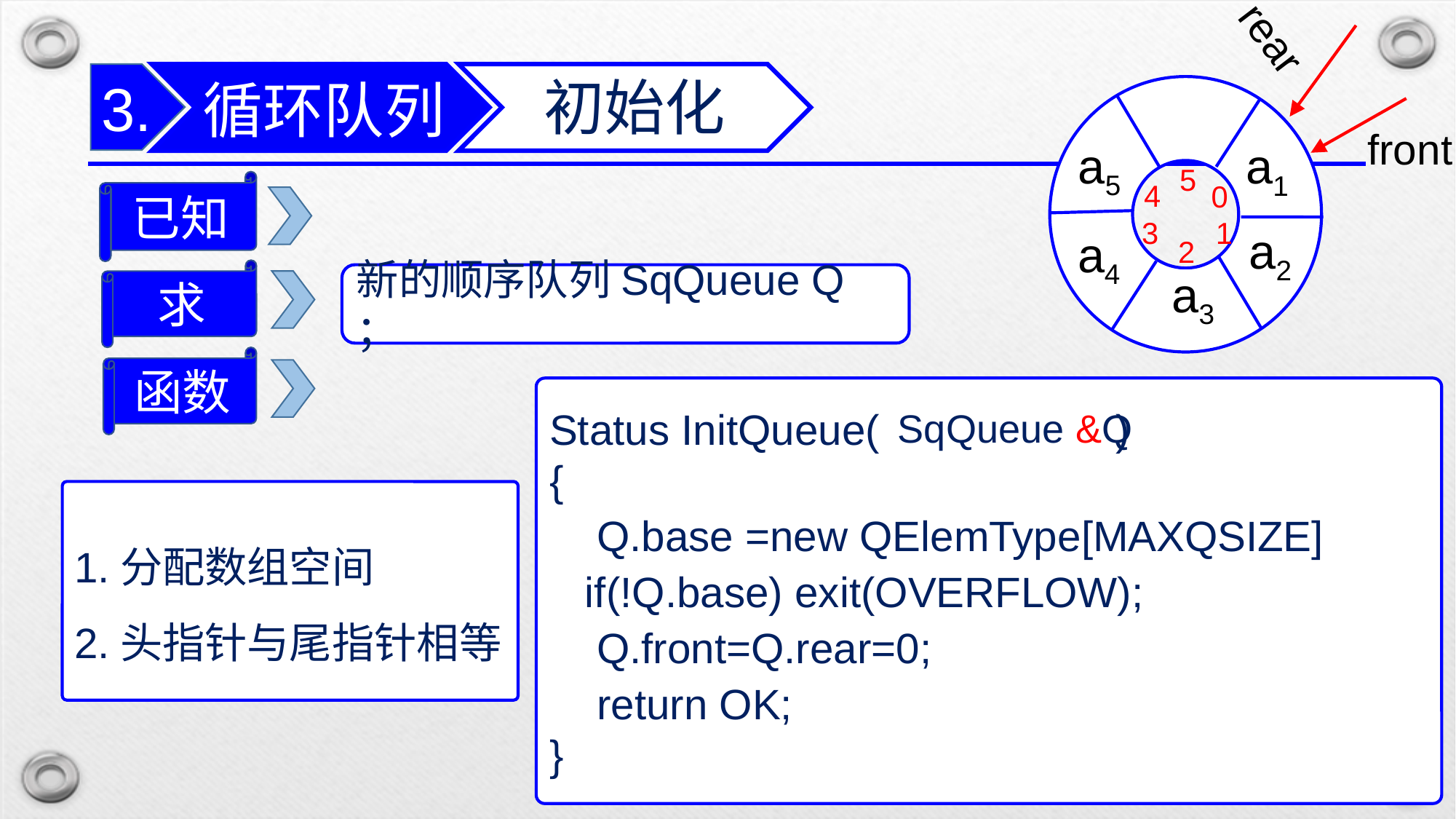

rear
循环队列

3.
初始化

a5
5
4
0

3
1

2

front
a1
已知

a2
a4
求
新的顺序队列SqQueue Q ；
a3

函数

Status InitQueue(                    )
{
    Q.base =new QElemType[MAXQSIZE]
   if(!Q.base) exit(OVERFLOW);
    Q.front=Q.rear=0;
    return OK;
}
SqQueue &Q
1.分配数组空间
2.头指针与尾指针相等